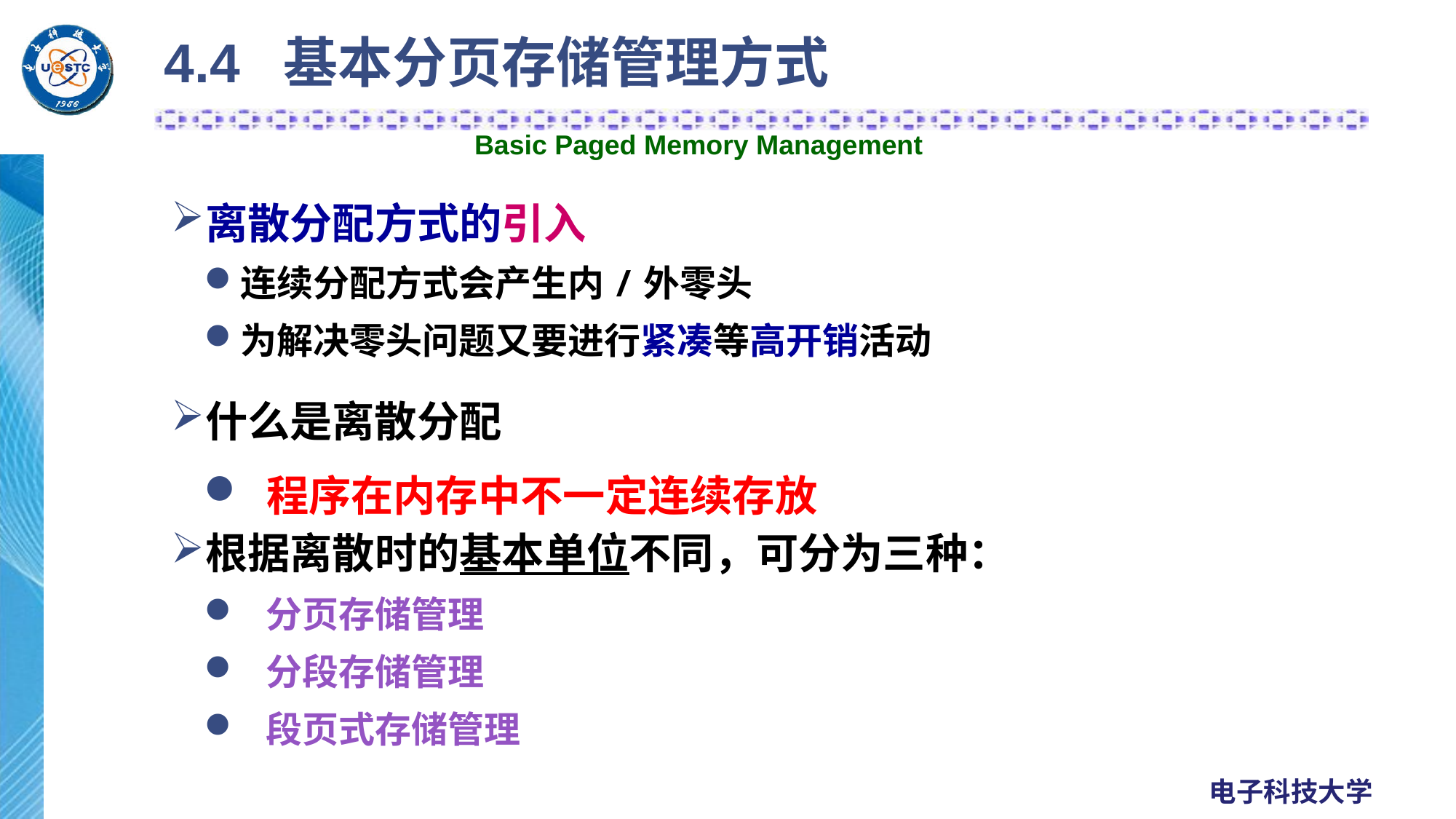

# 4.4  基本分页存储管理方式
Basic Paged Memory Management
离散分配方式的引入
连续分配方式会产生内/外零头
为解决零头问题又要进行紧凑等高开销活动
什么是离散分配
 程序在内存中不一定连续存放
根据离散时的基本单位不同，可分为三种：
  分页存储管理
  分段存储管理
  段页式存储管理